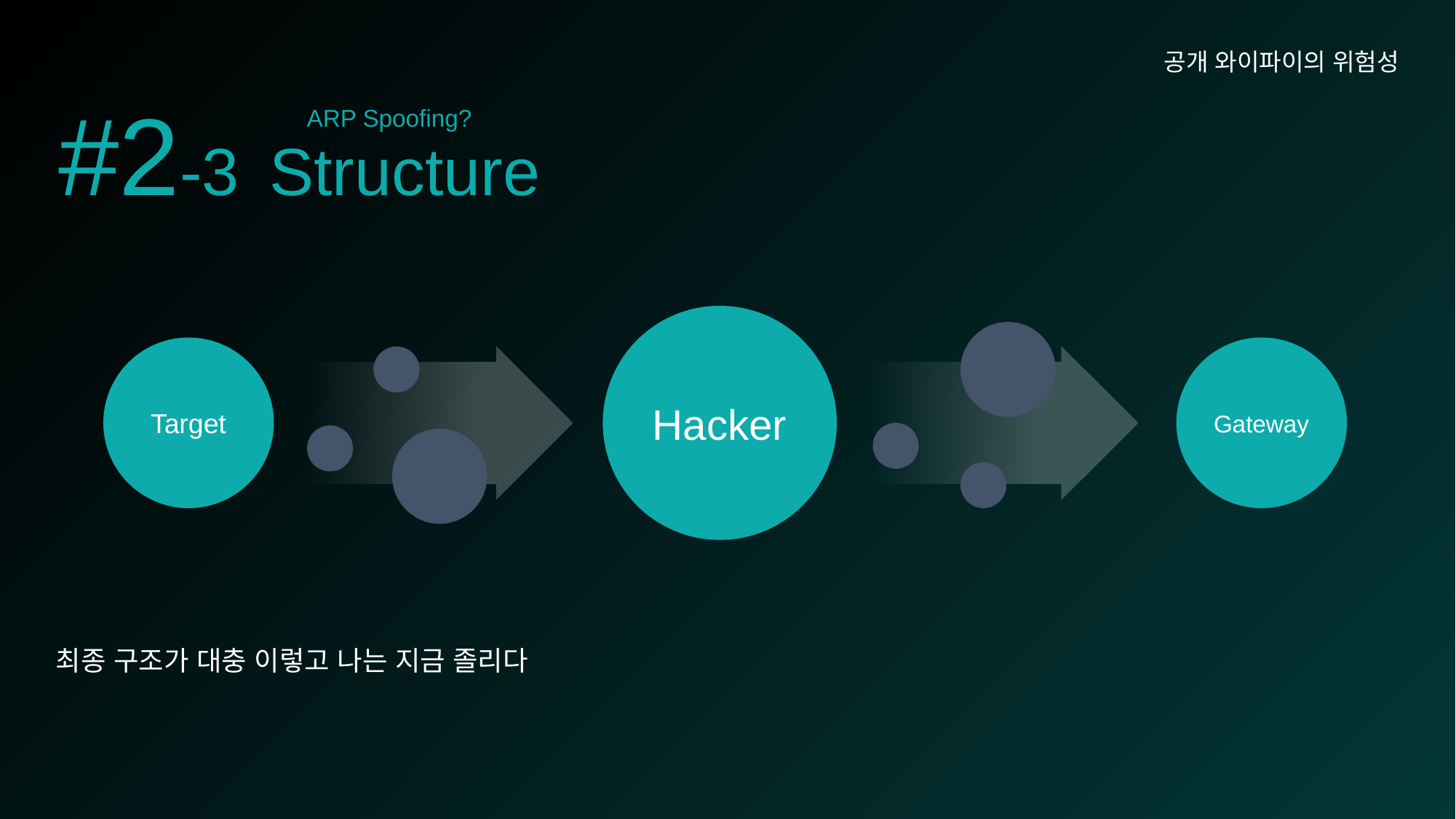

공개 와이파이의 위험성
# #2-3 Structure
ARP Spoofing?
Hacker

Target
Gateway

최종 구조가 대충 이렇고 나는 지금 졸리다